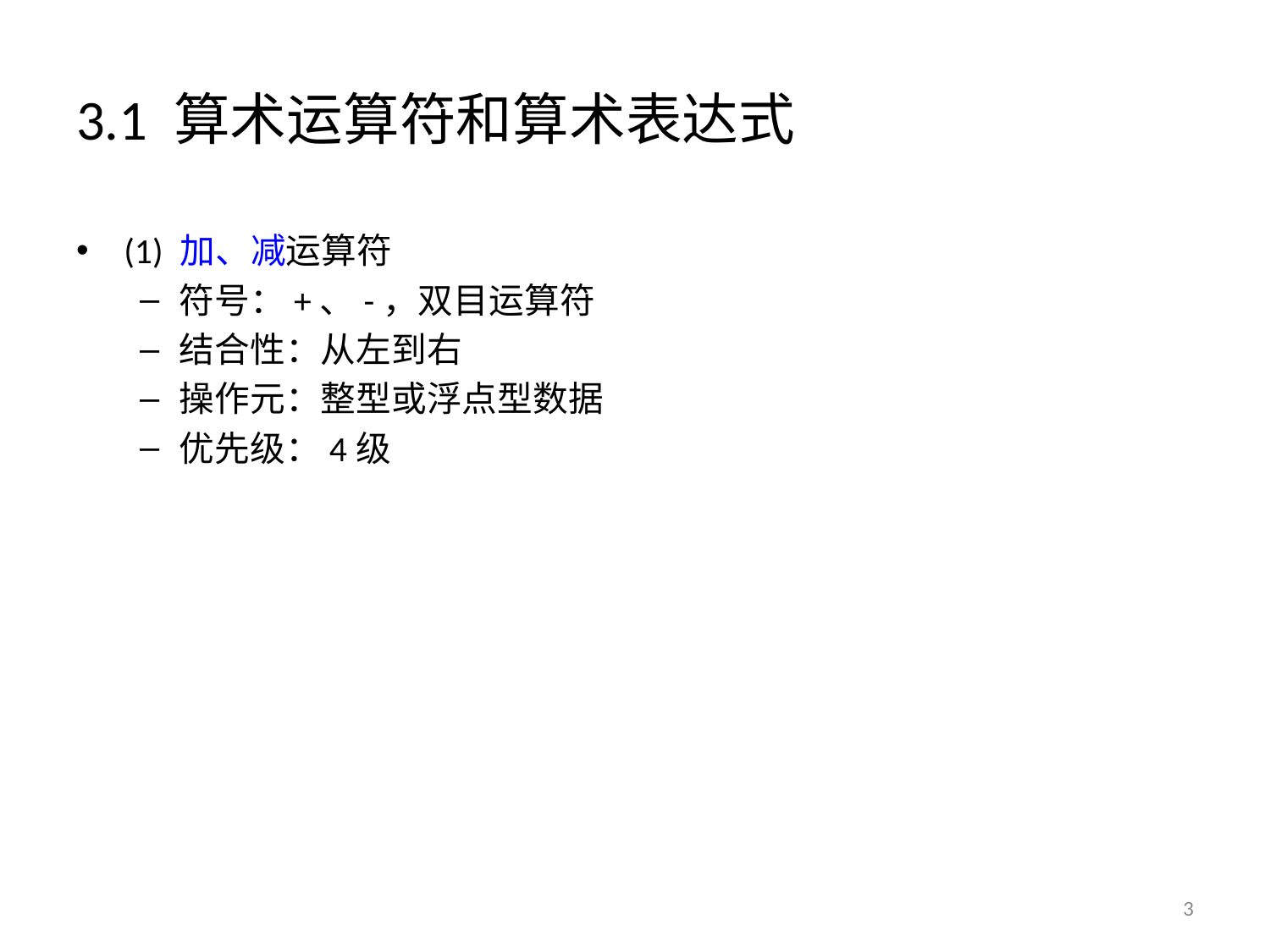

# 3.1 算术运算符和算术表达式
(1) 加、减运算符
符号：+、-，双目运算符
结合性：从左到右
操作元：整型或浮点型数据
优先级：4级
3